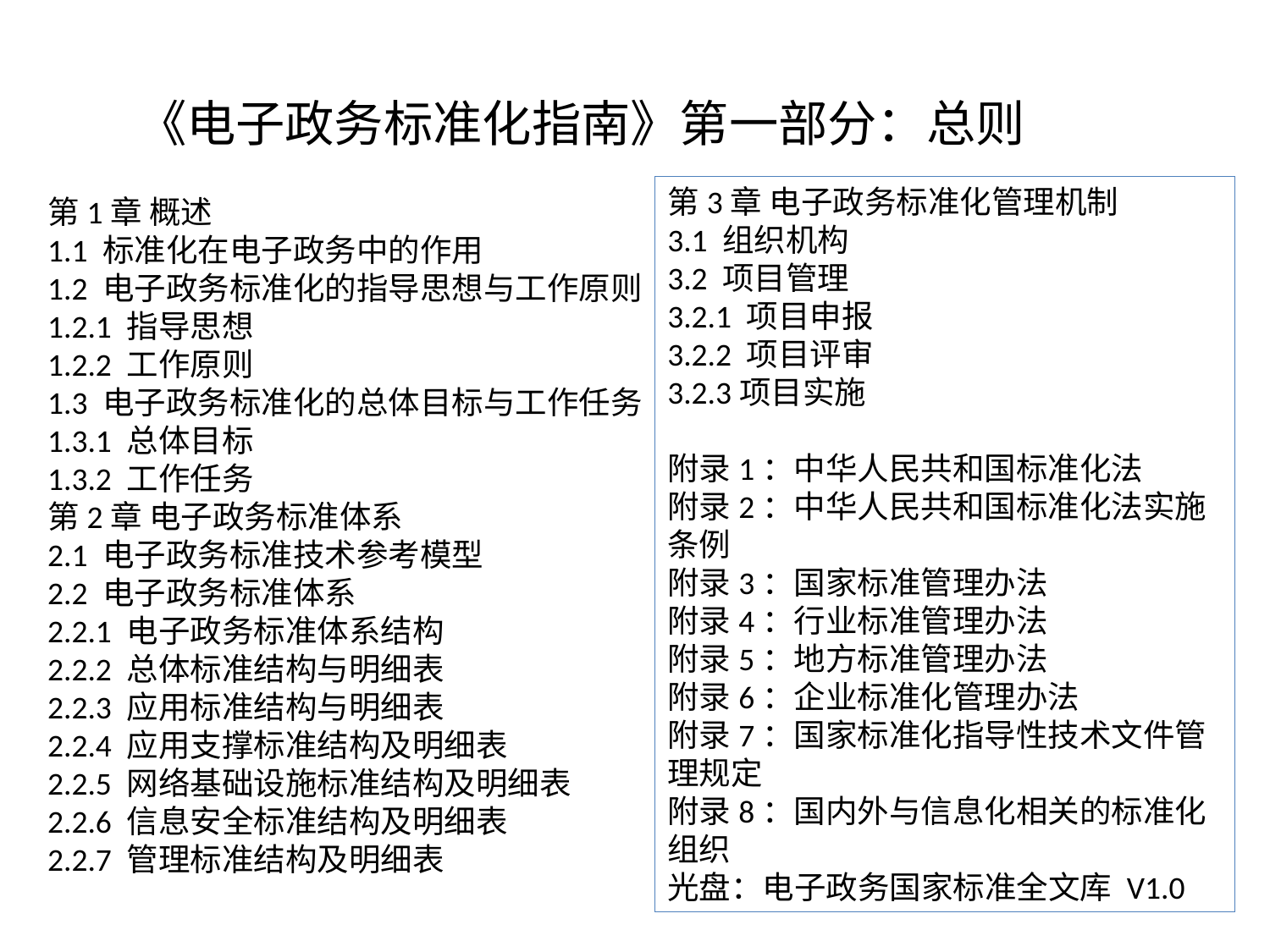

《电子政务标准化指南》第一部分：总则
第3章 电子政务标准化管理机制
3.1 组织机构
3.2 项目管理
3.2.1 项目申报
3.2.2 项目评审
3.2.3项目实施

附录1：中华人民共和国标准化法
附录2：中华人民共和国标准化法实施条例
附录3：国家标准管理办法
附录4：行业标准管理办法
附录5：地方标准管理办法
附录6：企业标准化管理办法
附录7：国家标准化指导性技术文件管理规定
附录8：国内外与信息化相关的标准化组织
光盘：电子政务国家标准全文库 V1.0
第1章 概述
1.1 标准化在电子政务中的作用
1.2 电子政务标准化的指导思想与工作原则
1.2.1 指导思想
1.2.2 工作原则
1.3 电子政务标准化的总体目标与工作任务
1.3.1 总体目标
1.3.2 工作任务
第2章 电子政务标准体系
2.1 电子政务标准技术参考模型
2.2 电子政务标准体系
2.2.1 电子政务标准体系结构
2.2.2 总体标准结构与明细表
2.2.3 应用标准结构与明细表
2.2.4 应用支撑标准结构及明细表
2.2.5 网络基础设施标准结构及明细表
2.2.6 信息安全标准结构及明细表
2.2.7 管理标准结构及明细表